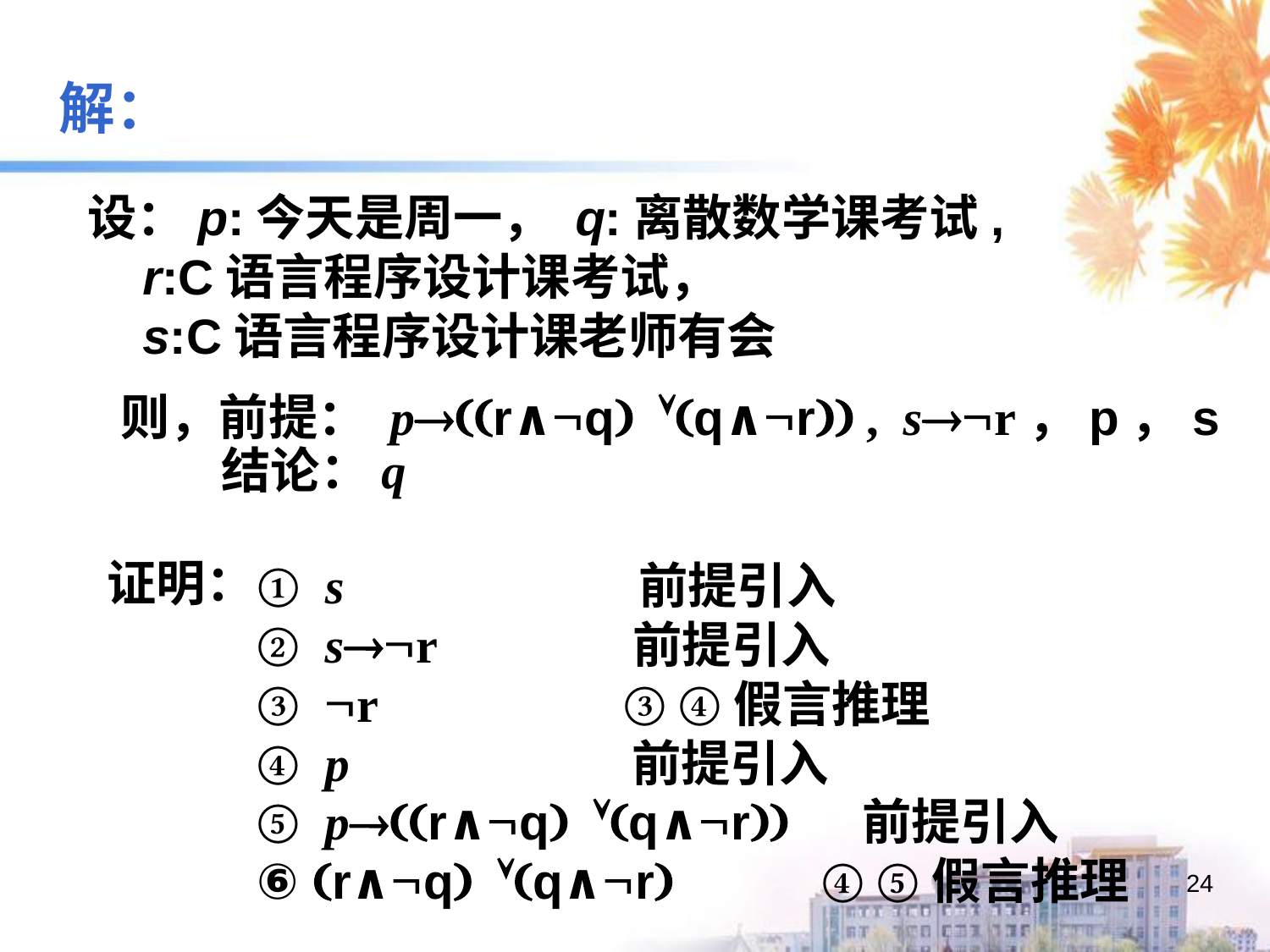

解：

设：p:今天是周一， q:离散数学课考试,
    r:C语言程序设计课考试，
    s:C语言程序设计课老师有会
 则，前提： p→((r∧¬q) ∨(q∧¬r)) ,  s→¬r，p，s
          结论：q
①  s                       前提引入
②  s→¬r               前提引入
③  ¬r                    ③ ④假言推理
④  p                      前提引入
⑤  p→((r∧¬q) ∨(q∧¬r))     前提引入
⑥ (r∧¬q) ∨(q∧¬r)      ④ ⑤假言推理

证明：
24